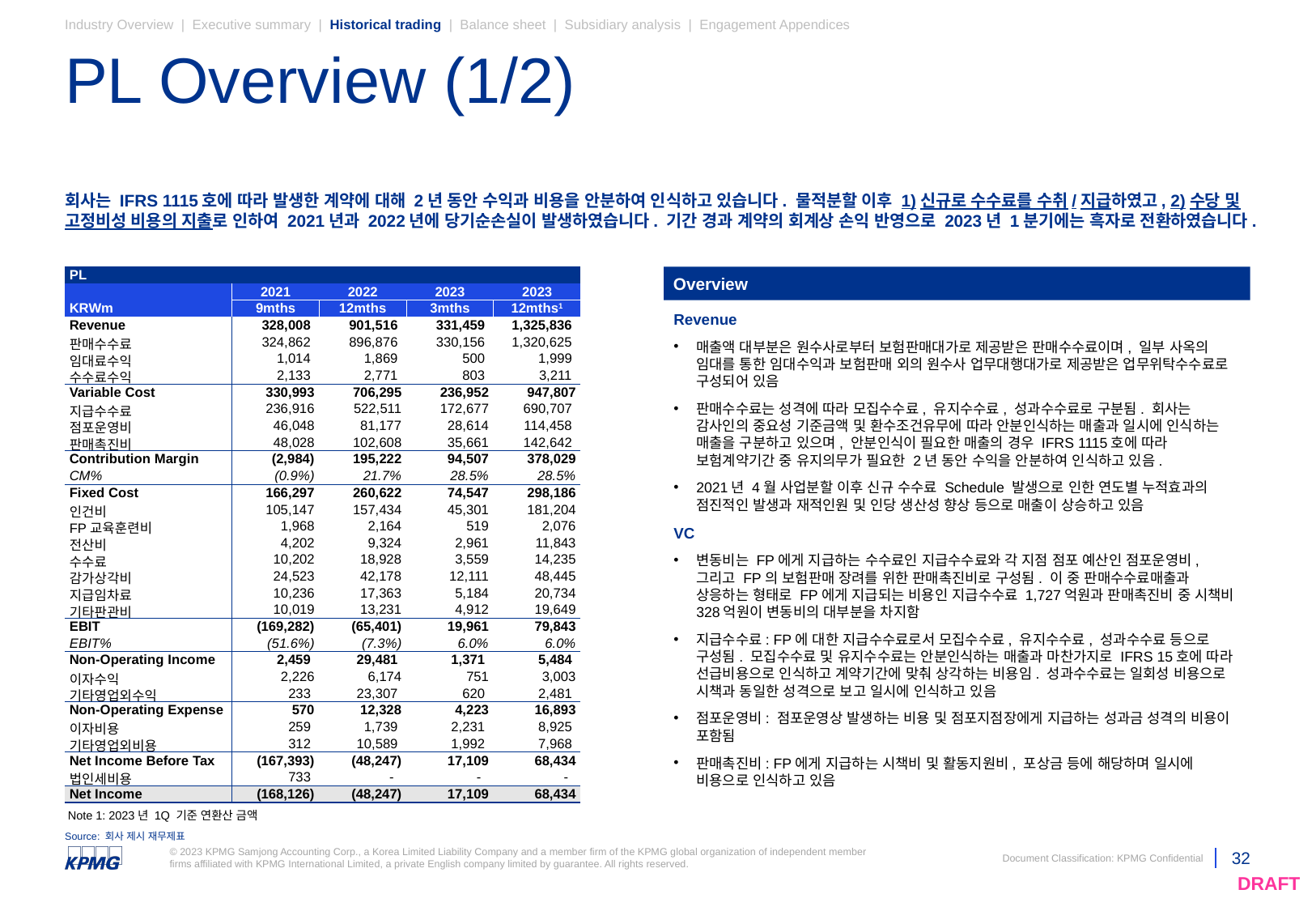

Industry Overview  |  Executive summary  |  Historical trading  |  Balance sheet  |  Subsidiary analysis  |  Engagement Appendices
# PL Overview (1/2)
회사는 IFRS 1115호에 따라 발생한 계약에 대해 2년 동안 수익과 비용을 안분하여 인식하고 있습니다. 물적분할 이후 1)신규로 수수료를 수취/지급하였고, 2)수당 및 고정비성 비용의 지출로 인하여 2021년과 2022년에 당기순손실이 발생하였습니다. 기간 경과 계약의 회계상 손익 반영으로 2023년 1분기에는 흑자로 전환하였습니다.
| PL |  |  |  |  |
| --- | --- | --- | --- | --- |
|  | 2021 | 2022 | 2023 | 2023 |
| KRWm | 9mths | 12mths | 3mths | 12mths1 |
| Revenue | 328,008 | 901,516 | 331,459 | 1,325,836 |
| 판매수수료 | 324,862 | 896,876 | 330,156 | 1,320,625 |
| 임대료수익 | 1,014 | 1,869 | 500 | 1,999 |
| 수수료수익 | 2,133 | 2,771 | 803 | 3,211 |
| Variable Cost | 330,993 | 706,295 | 236,952 | 947,807 |
| 지급수수료 | 236,916 | 522,511 | 172,677 | 690,707 |
| 점포운영비 | 46,048 | 81,177 | 28,614 | 114,458 |
| 판매촉진비 | 48,028 | 102,608 | 35,661 | 142,642 |
| Contribution Margin | (2,984) | 195,222 | 94,507 | 378,029 |
| CM% | (0.9%) | 21.7% | 28.5% | 28.5% |
| Fixed Cost | 166,297 | 260,622 | 74,547 | 298,186 |
| 인건비 | 105,147 | 157,434 | 45,301 | 181,204 |
| FP교육훈련비 | 1,968 | 2,164 | 519 | 2,076 |
| 전산비 | 4,202 | 9,324 | 2,961 | 11,843 |
| 수수료 | 10,202 | 18,928 | 3,559 | 14,235 |
| 감가상각비 | 24,523 | 42,178 | 12,111 | 48,445 |
| 지급임차료 | 10,236 | 17,363 | 5,184 | 20,734 |
| 기타판관비 | 10,019 | 13,231 | 4,912 | 19,649 |
| EBIT | (169,282) | (65,401) | 19,961 | 79,843 |
| EBIT% | (51.6%) | (7.3%) | 6.0% | 6.0% |
| Non-Operating Income | 2,459 | 29,481 | 1,371 | 5,484 |
| 이자수익 | 2,226 | 6,174 | 751 | 3,003 |
| 기타영업외수익 | 233 | 23,307 | 620 | 2,481 |
| Non-Operating Expense | 570 | 12,328 | 4,223 | 16,893 |
| 이자비용 | 259 | 1,739 | 2,231 | 8,925 |
| 기타영업외비용 | 312 | 10,589 | 1,992 | 7,968 |
| Net Income Before Tax | (167,393) | (48,247) | 17,109 | 68,434 |
| 법인세비용 | 733 | - | - | - |
| Net Income | (168,126) | (48,247) | 17,109 | 68,434 |
Overview
Revenue
매출액 대부분은 원수사로부터 보험판매대가로 제공받은 판매수수료이며, 일부 사옥의 임대를 통한 임대수익과 보험판매 외의 원수사 업무대행대가로 제공받은 업무위탁수수료로 구성되어 있음
판매수수료는 성격에 따라 모집수수료, 유지수수료, 성과수수료로 구분됨. 회사는 감사인의 중요성 기준금액 및 환수조건유무에 따라 안분인식하는 매출과 일시에 인식하는 매출을 구분하고 있으며, 안분인식이 필요한 매출의 경우 IFRS 1115호에 따라 보험계약기간 중 유지의무가 필요한 2년 동안 수익을 안분하여 인식하고 있음.
2021년 4월 사업분할 이후 신규 수수료 Schedule 발생으로 인한 연도별 누적효과의 점진적인 발생과 재적인원 및 인당 생산성 향상 등으로 매출이 상승하고 있음
VC
변동비는 FP에게 지급하는 수수료인 지급수수료와 각 지점 점포 예산인 점포운영비, 그리고 FP의 보험판매 장려를 위한 판매촉진비로 구성됨. 이 중 판매수수료매출과 상응하는 형태로 FP에게 지급되는 비용인 지급수수료 1,727억원과 판매촉진비 중 시책비 328억원이 변동비의 대부분을 차지함
지급수수료: FP에 대한 지급수수료로서 모집수수료, 유지수수료, 성과수수료 등으로 구성됨. 모집수수료 및 유지수수료는 안분인식하는 매출과 마찬가지로 IFRS 15호에 따라 선급비용으로 인식하고 계약기간에 맞춰 상각하는 비용임. 성과수수료는 일회성 비용으로 시책과 동일한 성격으로 보고 일시에 인식하고 있음
점포운영비: 점포운영상 발생하는 비용 및 점포지점장에게 지급하는 성과금 성격의 비용이 포함됨
판매촉진비: FP에게 지급하는 시책비 및 활동지원비, 포상금 등에 해당하며 일시에 비용으로 인식하고 있음
Note 1: 2023년 1Q 기준 연환산 금액
Source: 회사 제시 재무제표